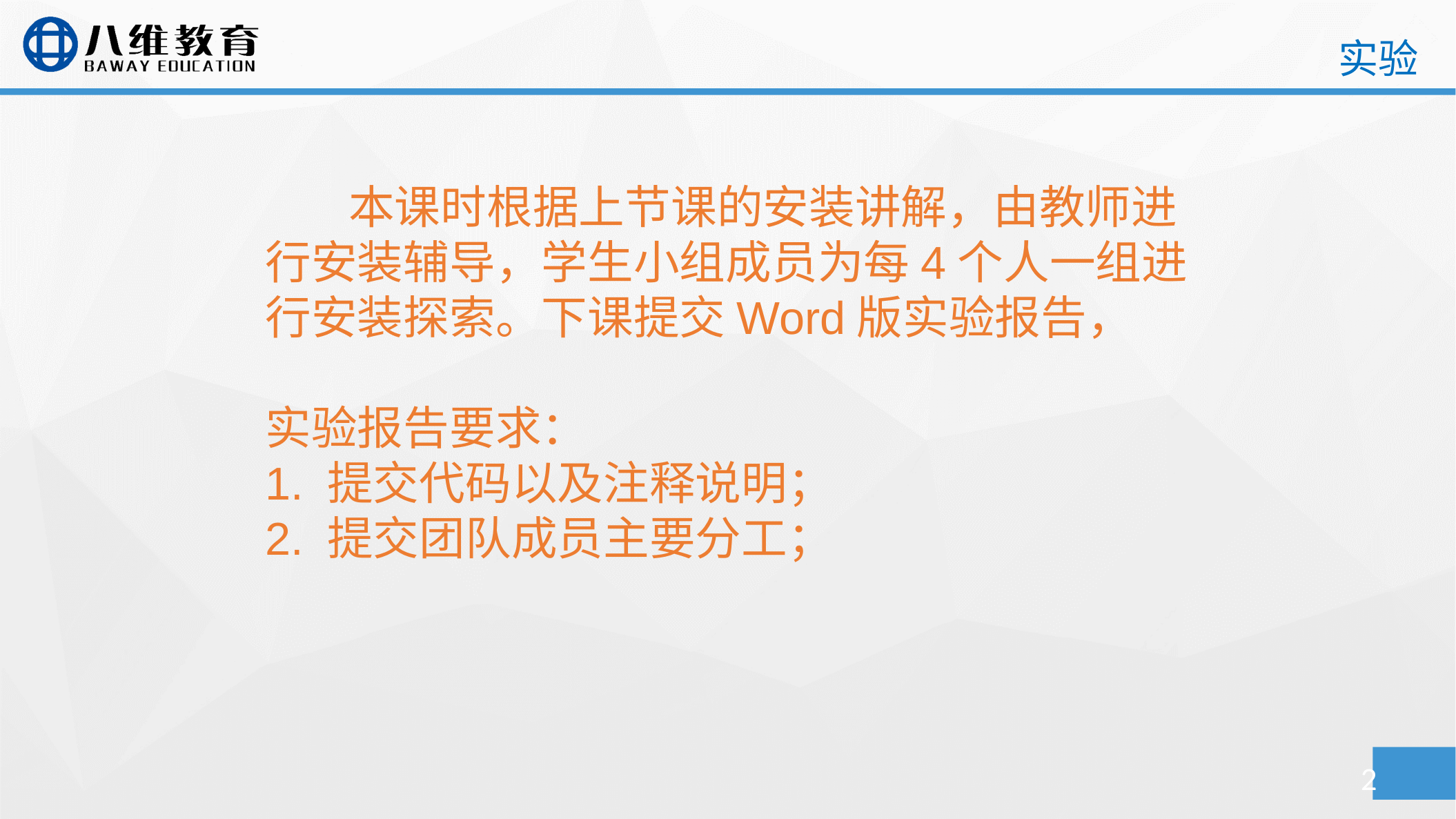

实验
       本课时根据上节课的安装讲解，由教师进行安装辅导，学生小组成员为每4个人一组进行安装探索。下课提交Word版实验报告，

实验报告要求：
1. 提交代码以及注释说明；
2. 提交团队成员主要分工；